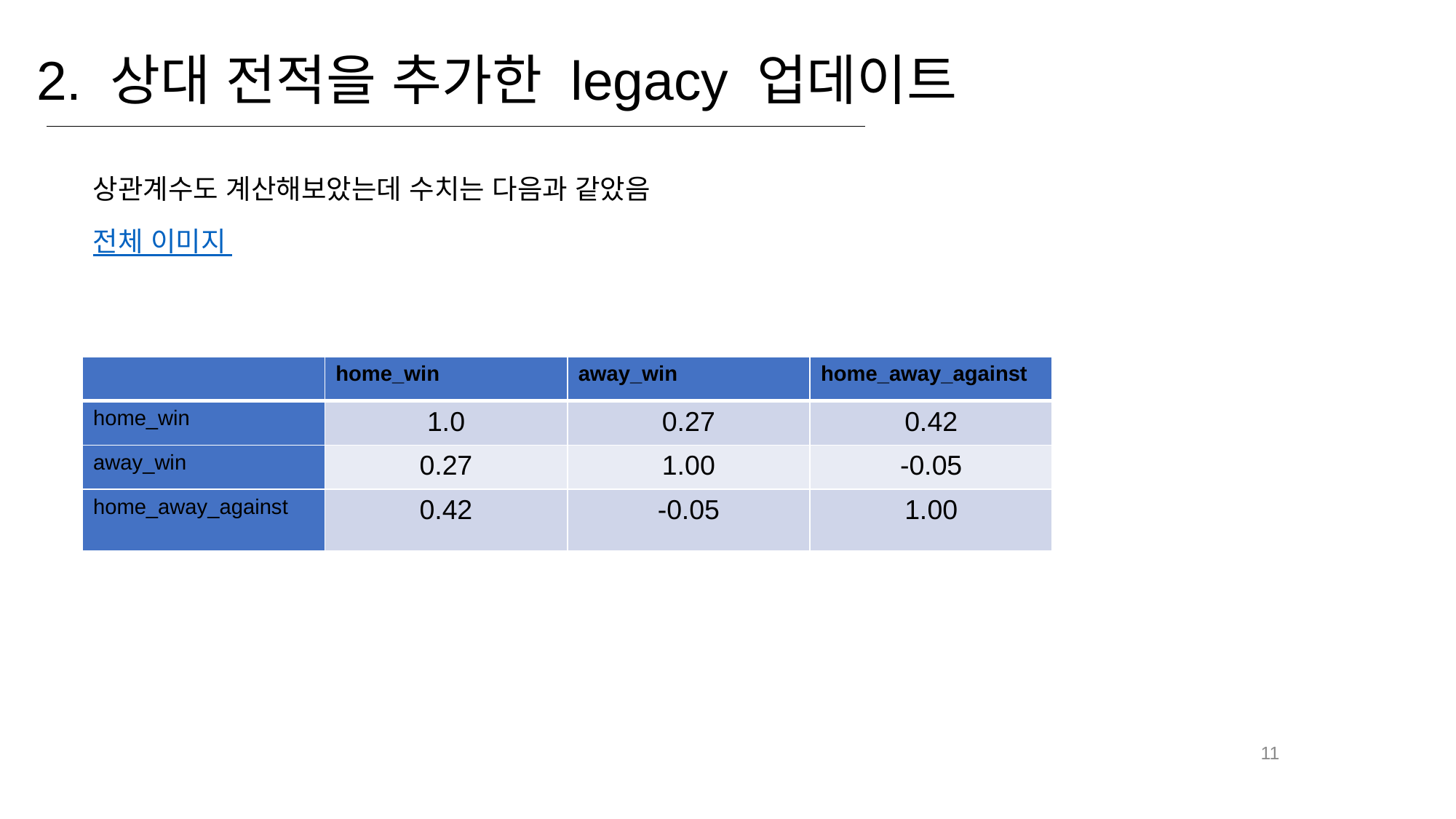

2. 상대 전적을 추가한 legacy 업데이트
상관계수도 계산해보았는데 수치는 다음과 같았음
전체 이미지
|  | home\_win | away\_win | home\_away\_against |
| --- | --- | --- | --- |
| home\_win | 1.0 | 0.27 | 0.42 |
| away\_win | 0.27 | 1.00 | -0.05 |
| home\_away\_against | 0.42 | -0.05 | 1.00 |
11